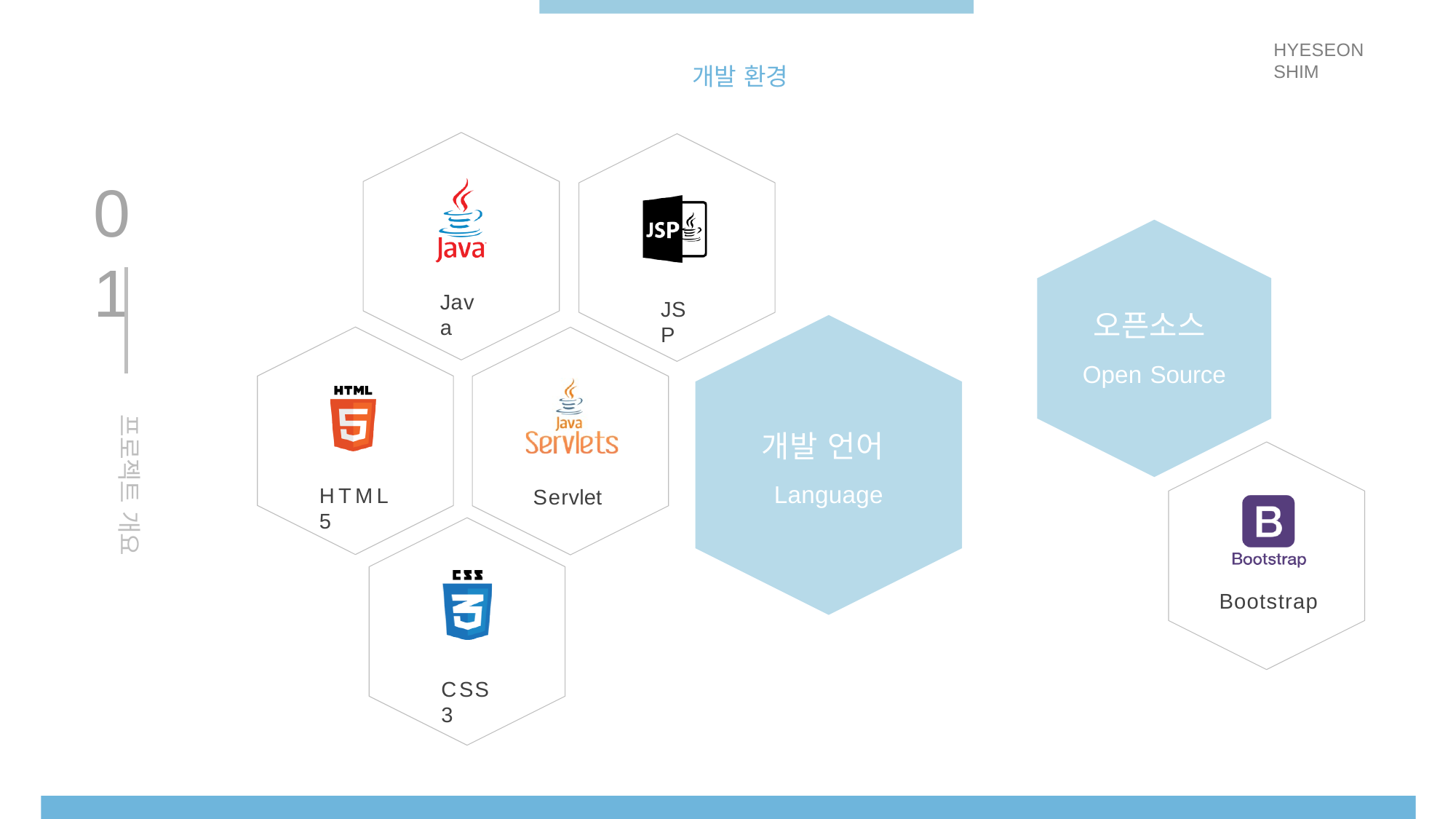

HYESEON SHIM
개발 환경

# 01

오픈소스
Open Source
Java
JSP

개발 언어
Language
프로젝트 개요

HTML5
Servlet
Bootstrap
CSS3